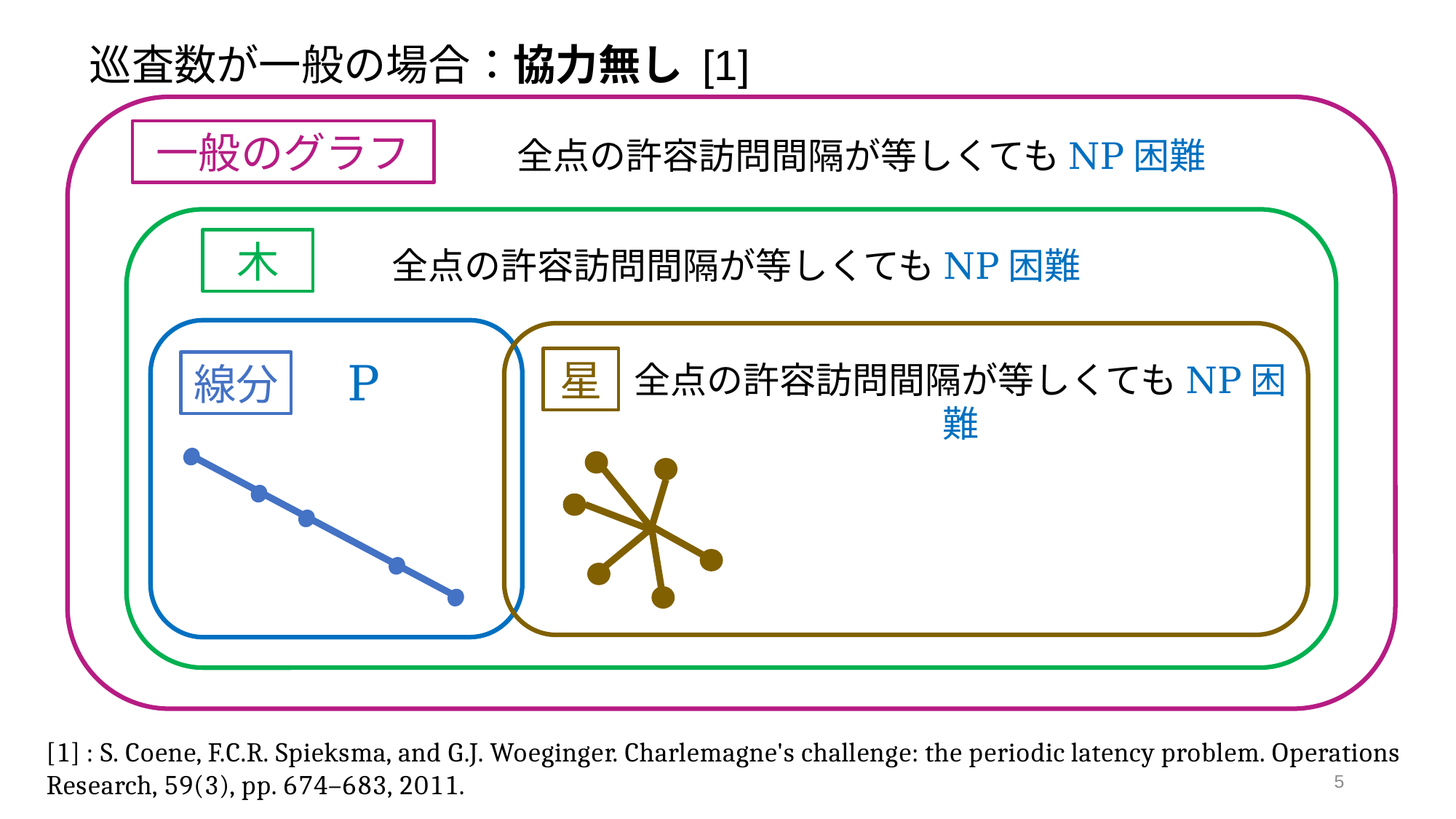

巡査数が一般の場合：協力無し [1]

一般のグラフ
全点の許容訪問間隔が等しくてもNP困難

木
全点の許容訪問間隔が等しくてもNP困難

P

星
線分
全点の許容訪問間隔が等しくてもNP困難

[1] : S. Coene, F.C.R. Spieksma, and G.J. Woeginger. Charlemagne's challenge: the periodic latency problem. Operations Research, 59(3), pp. 674–683, 2011.
5